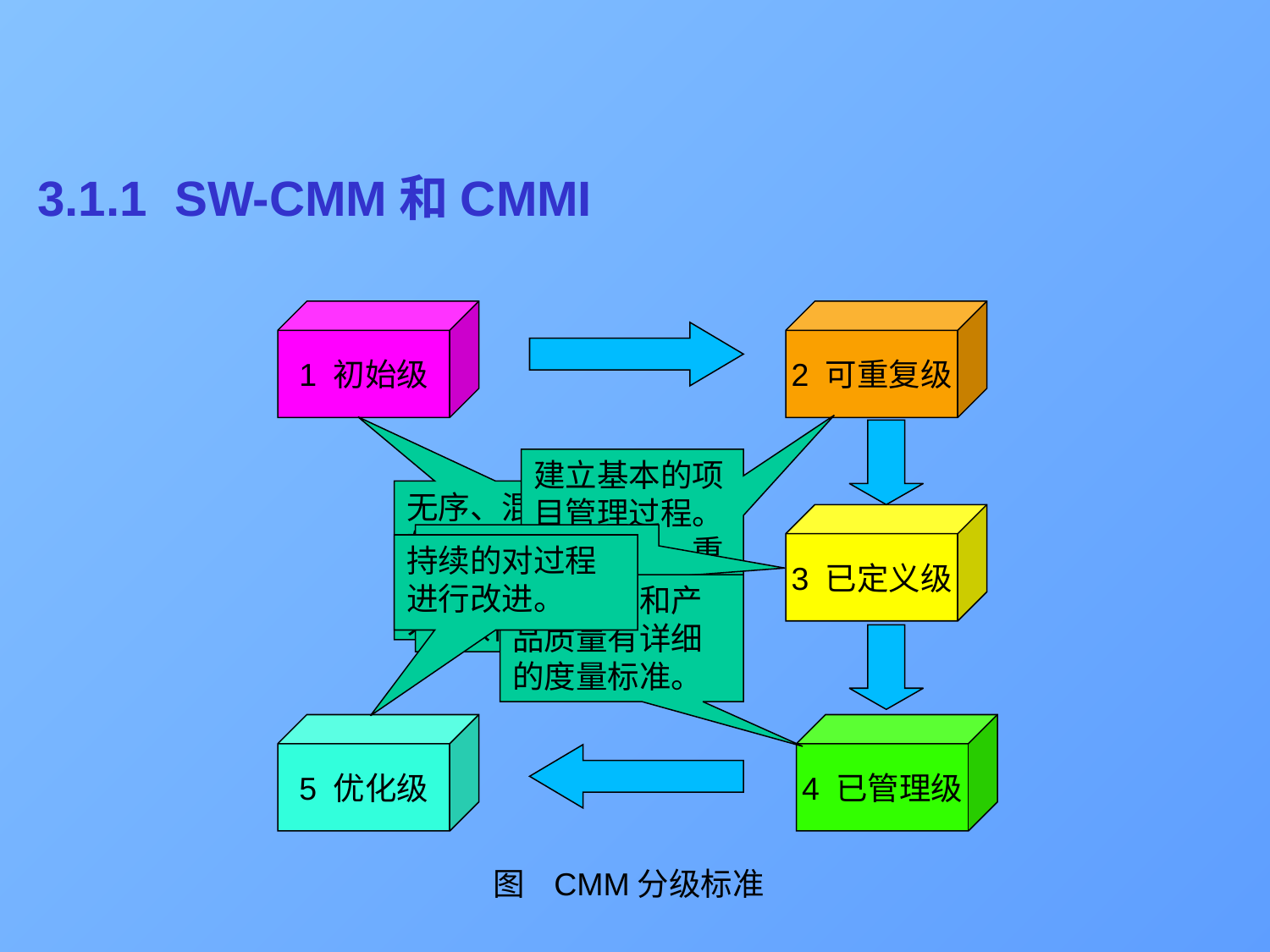

# 3.1.1  SW-CMM和CMMI
1 初始级
2 可重复级

建立基本的项目管理过程。相似项目，重复以往成果。
无序、混乱的软件过程。依赖个别人的努力和机遇。
3 已定义级
文档化、标准化和标准的软件软件过程。
持续的对过程进行改进。
软件过程和产品质量有详细的度量标准。

5 优化级
4 已管理级

图   CMM分级标准